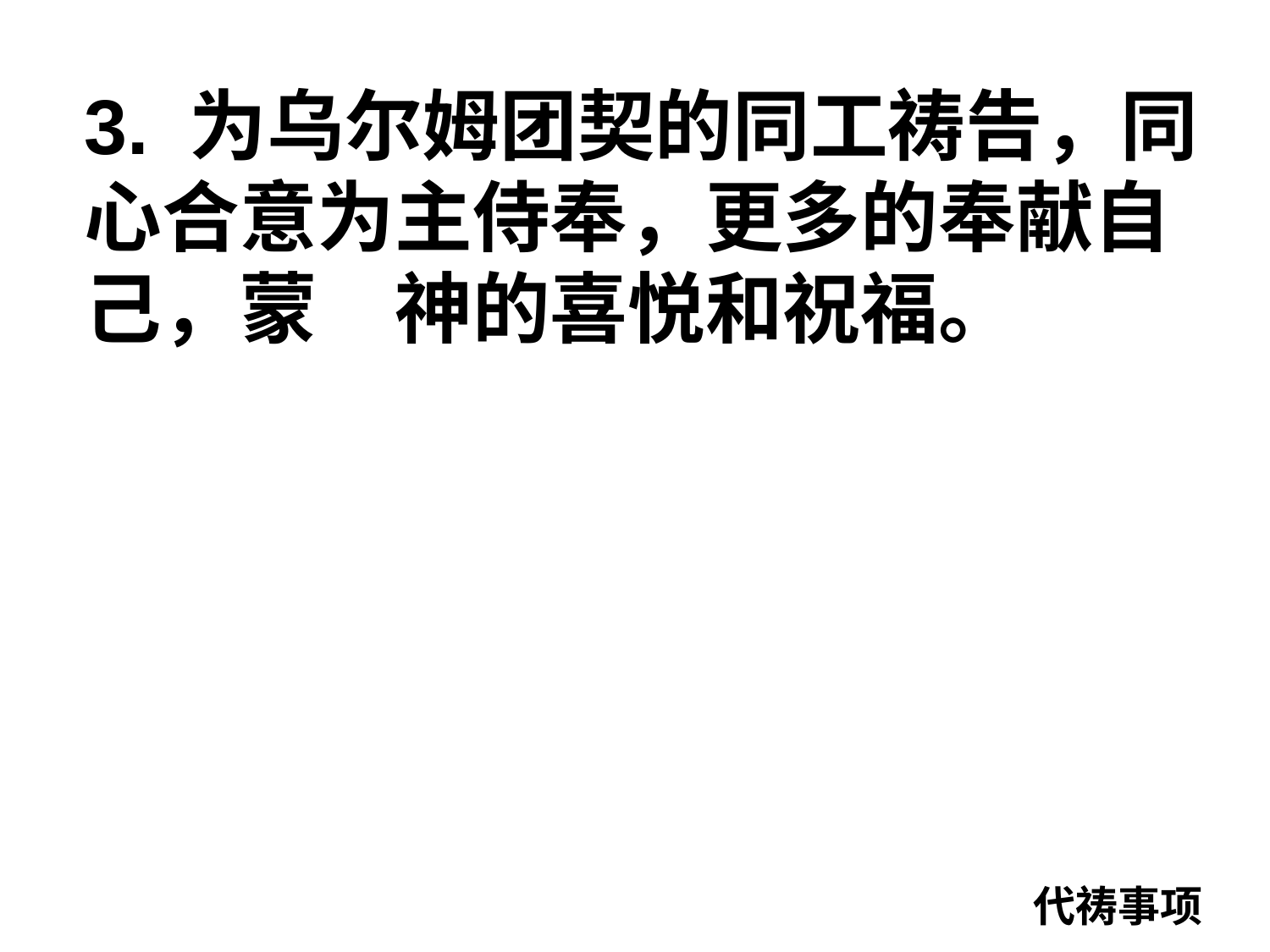

3. 为乌尔姆团契的同工祷告，同心合意为主侍奉，更多的奉献自己，蒙　神的喜悦和祝福。
代祷事项